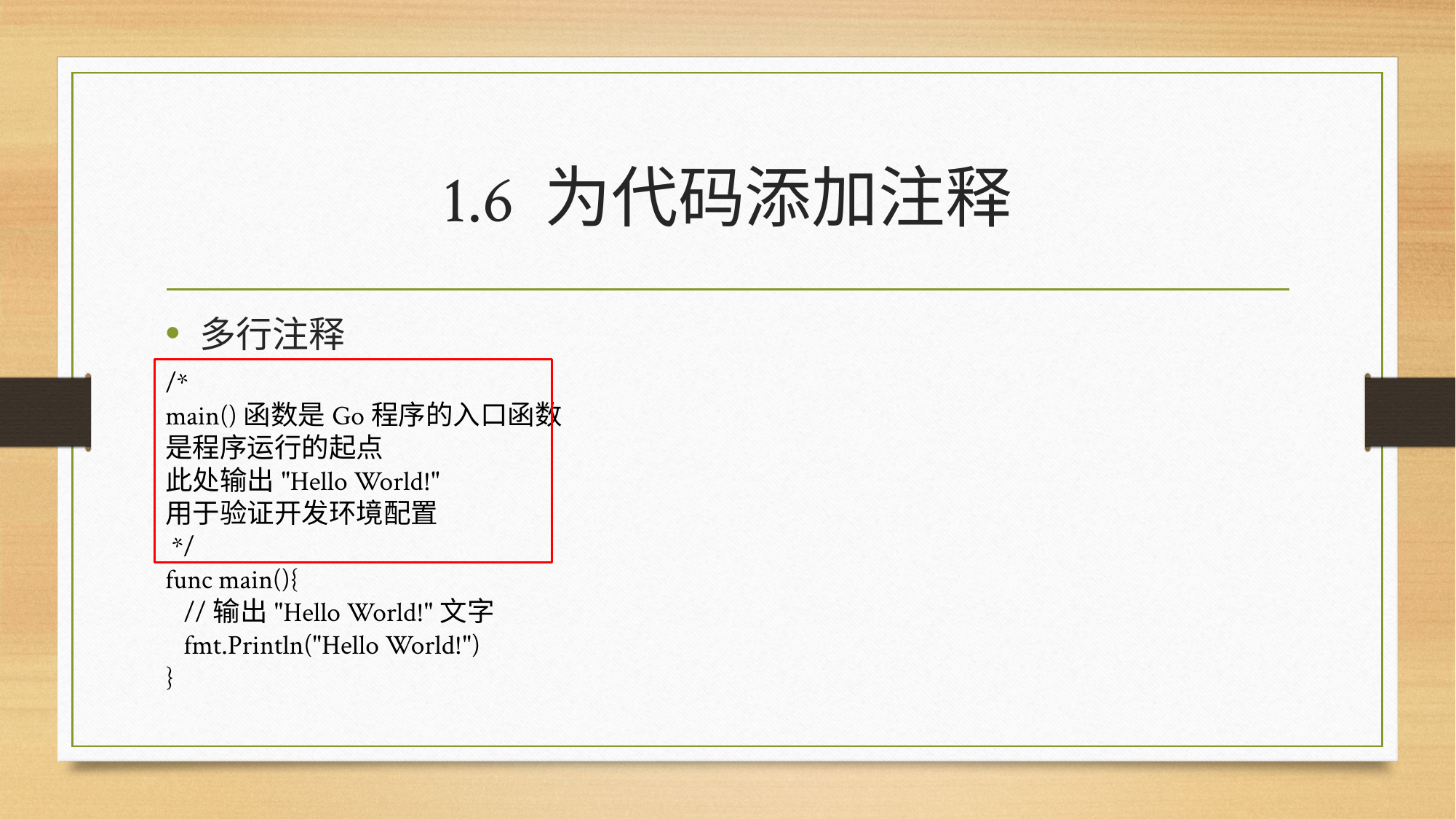

# 1.6 为代码添加注释
多行注释

/*
main()函数是Go程序的入口函数
是程序运行的起点
此处输出"Hello World!"
用于验证开发环境配置
 */
func main(){
   //输出"Hello World!"文字
   fmt.Println("Hello World!")
}